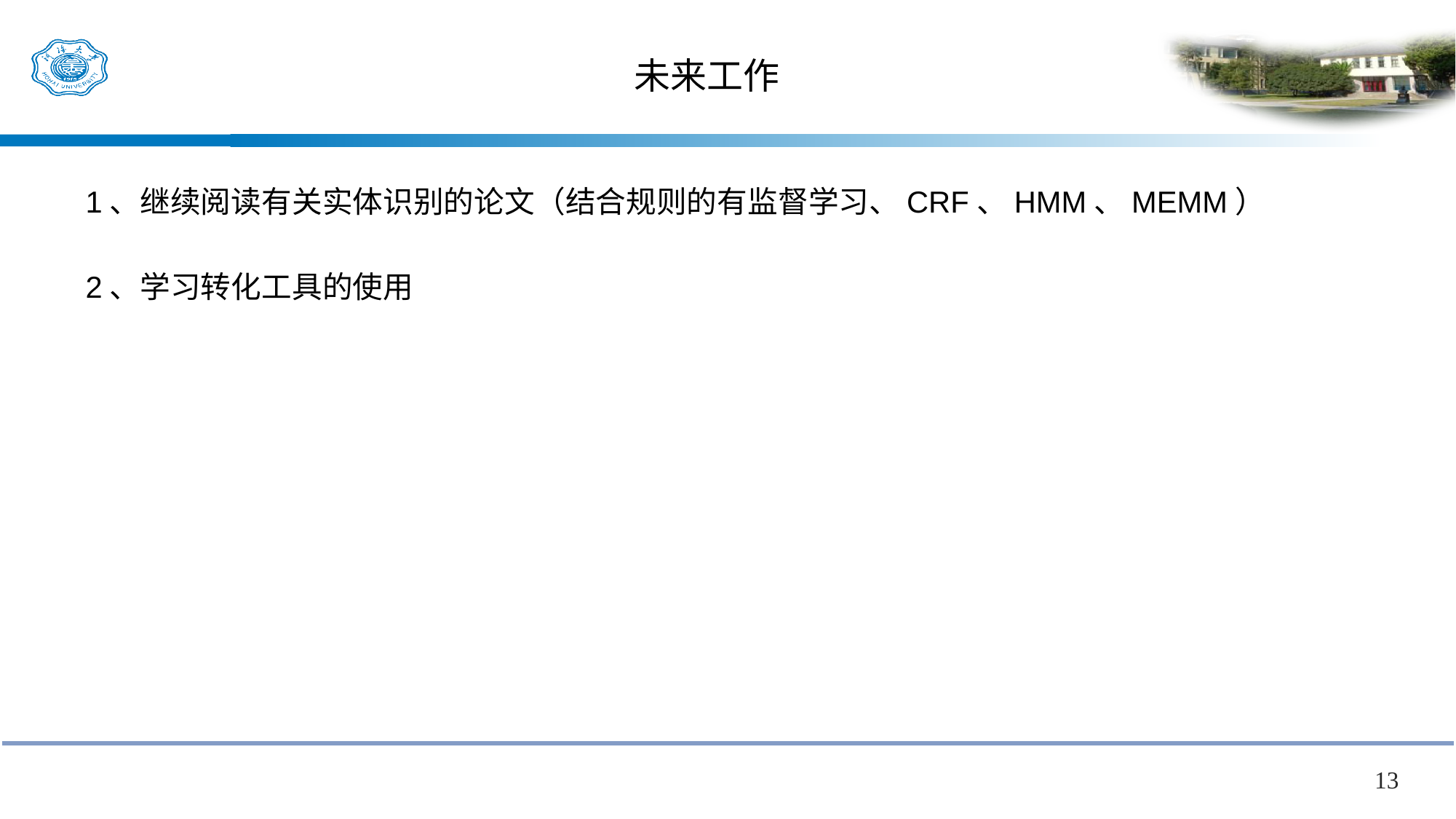

# 未来工作
1、继续阅读有关实体识别的论文（结合规则的有监督学习、CRF、HMM、MEMM）

2、学习转化工具的使用
13